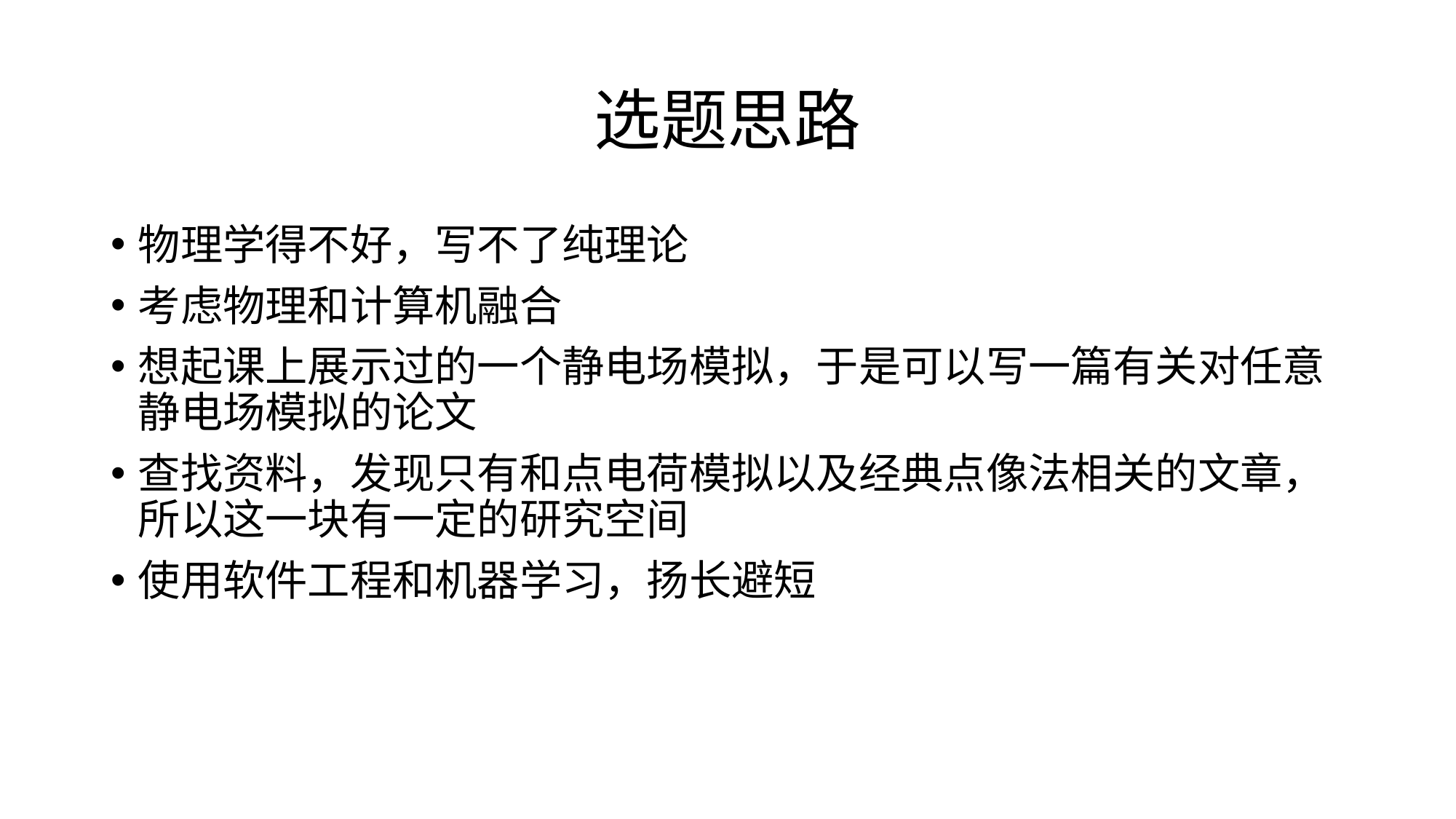

# 选题思路
物理学得不好，写不了纯理论
考虑物理和计算机融合
想起课上展示过的一个静电场模拟，于是可以写一篇有关对任意静电场模拟的论文
查找资料，发现只有和点电荷模拟以及经典点像法相关的文章，所以这一块有一定的研究空间
使用软件工程和机器学习，扬长避短